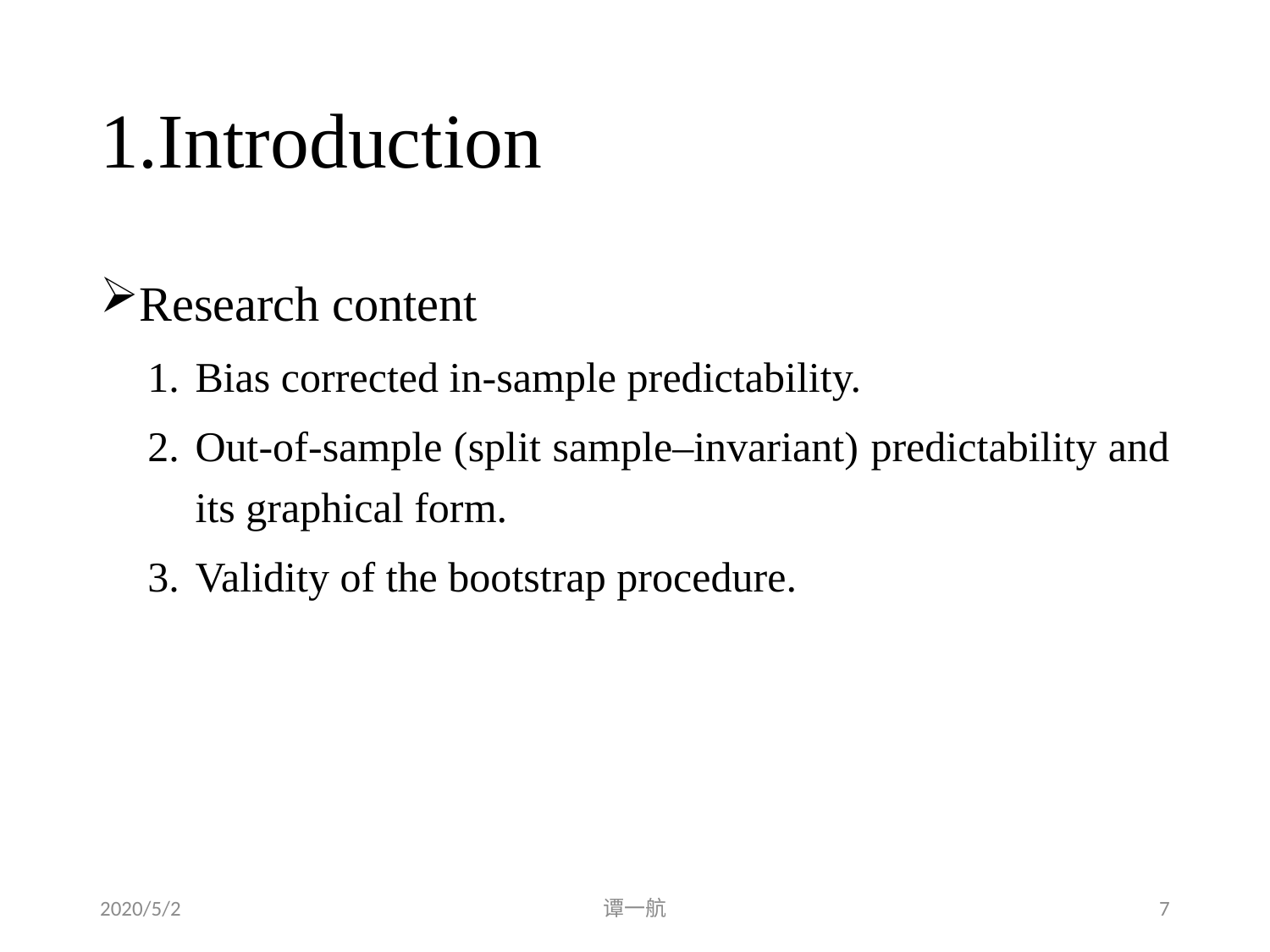

# 1.Introduction
Research content
Bias corrected in-sample predictability.
Out-of-sample (split sample–invariant) predictability and its graphical form.
Validity of the bootstrap procedure.

2020/5/2
谭一航
7